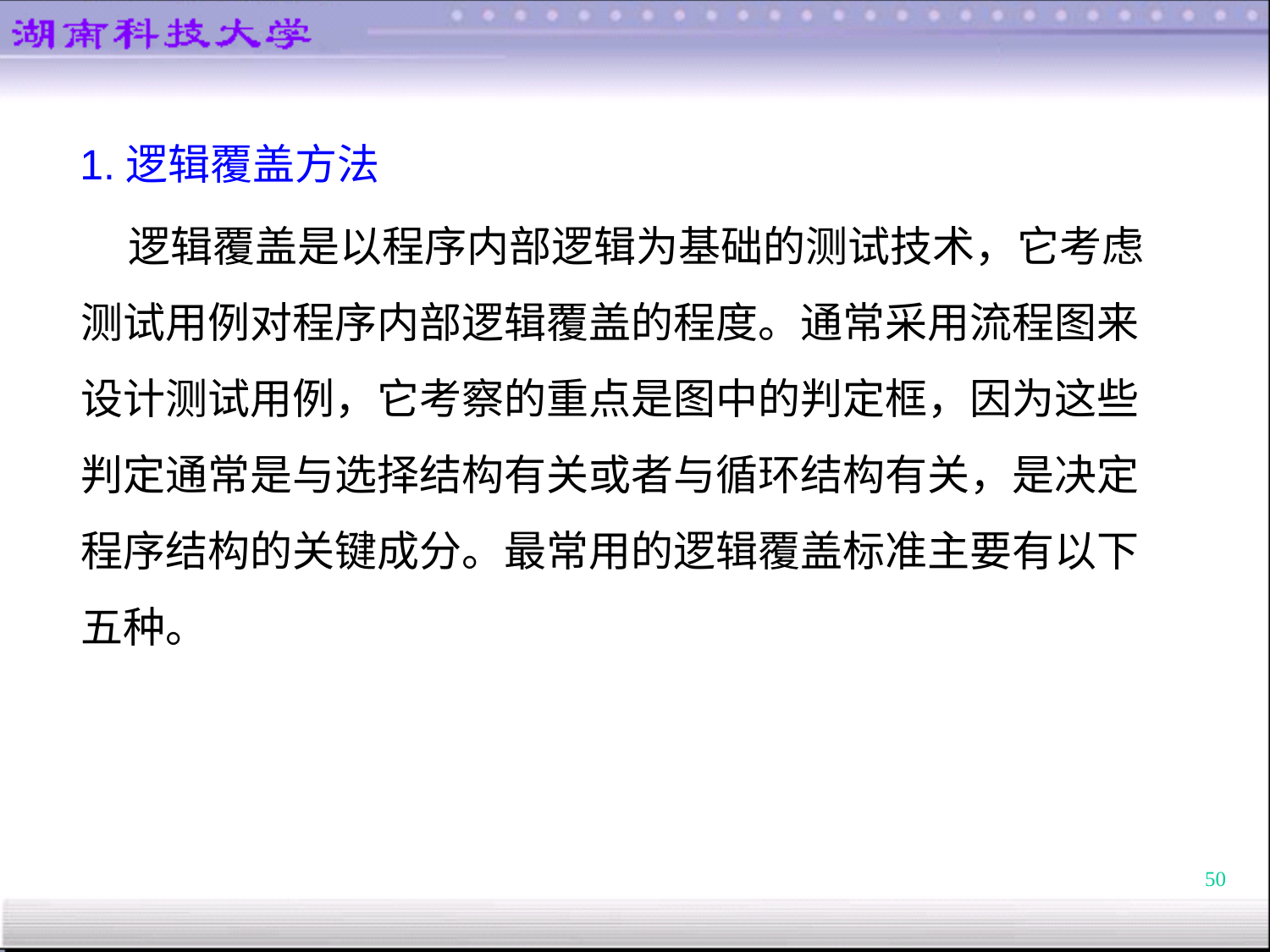

1.逻辑覆盖方法
    逻辑覆盖是以程序内部逻辑为基础的测试技术，它考虑测试用例对程序内部逻辑覆盖的程度。通常采用流程图来设计测试用例，它考察的重点是图中的判定框，因为这些判定通常是与选择结构有关或者与循环结构有关，是决定程序结构的关键成分。最常用的逻辑覆盖标准主要有以下五种。
50